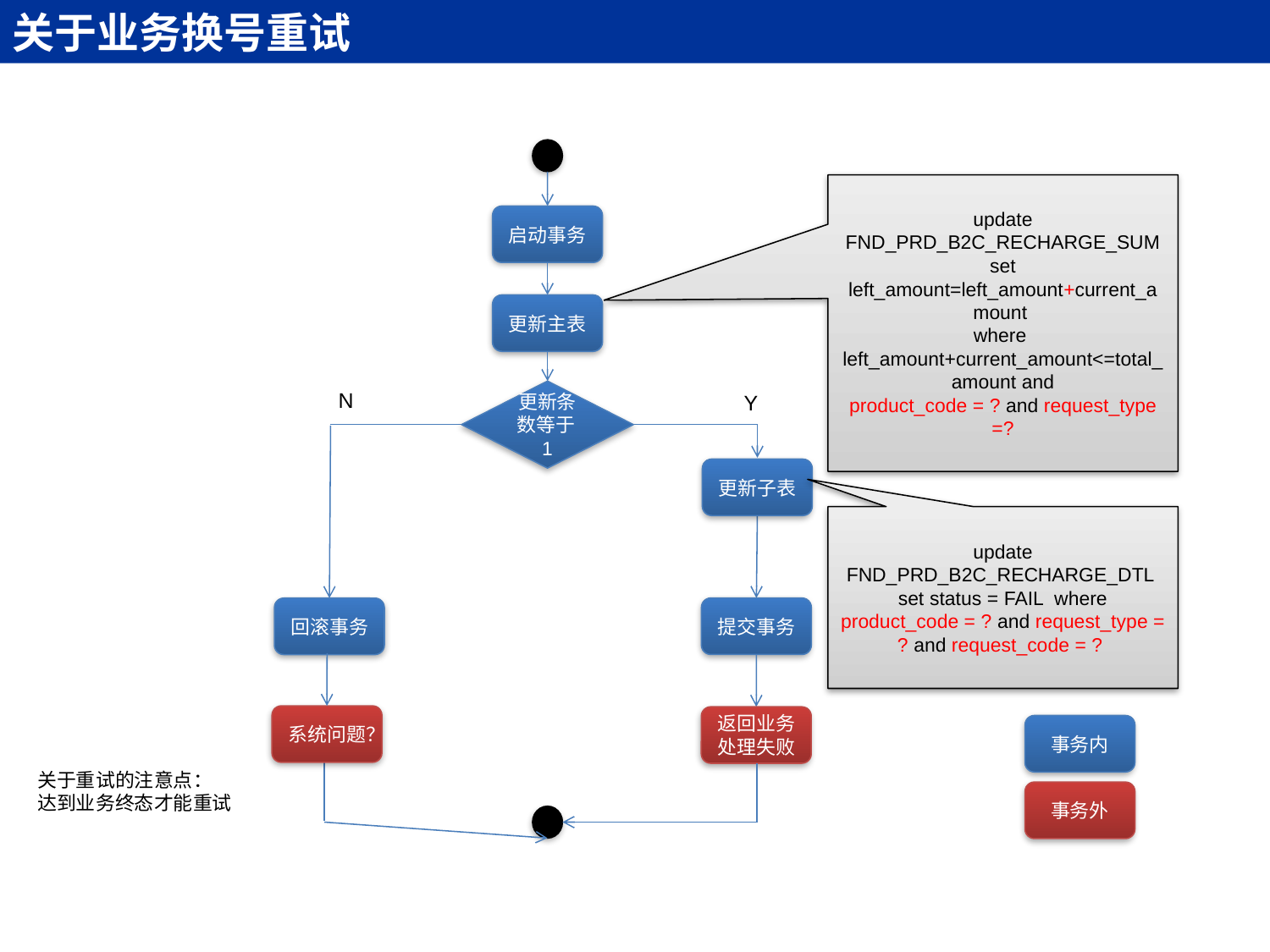

关于业务换号重试

update FND_PRD_B2C_RECHARGE_SUM set left_amount=left_amount+current_amount
where
left_amount+current_amount<=total_amount and
product_code = ? and request_type =?
启动事务
更新主表
N
更新条数等于1
Y
更新子表
update FND_PRD_B2C_RECHARGE_DTL
set status = FAIL  where product_code = ? and request_type = ? and request_code = ?
提交事务
回滚事务
系统问题？
返回业务处理失败
事务内
关于重试的注意点：
达到业务终态才能重试
事务外